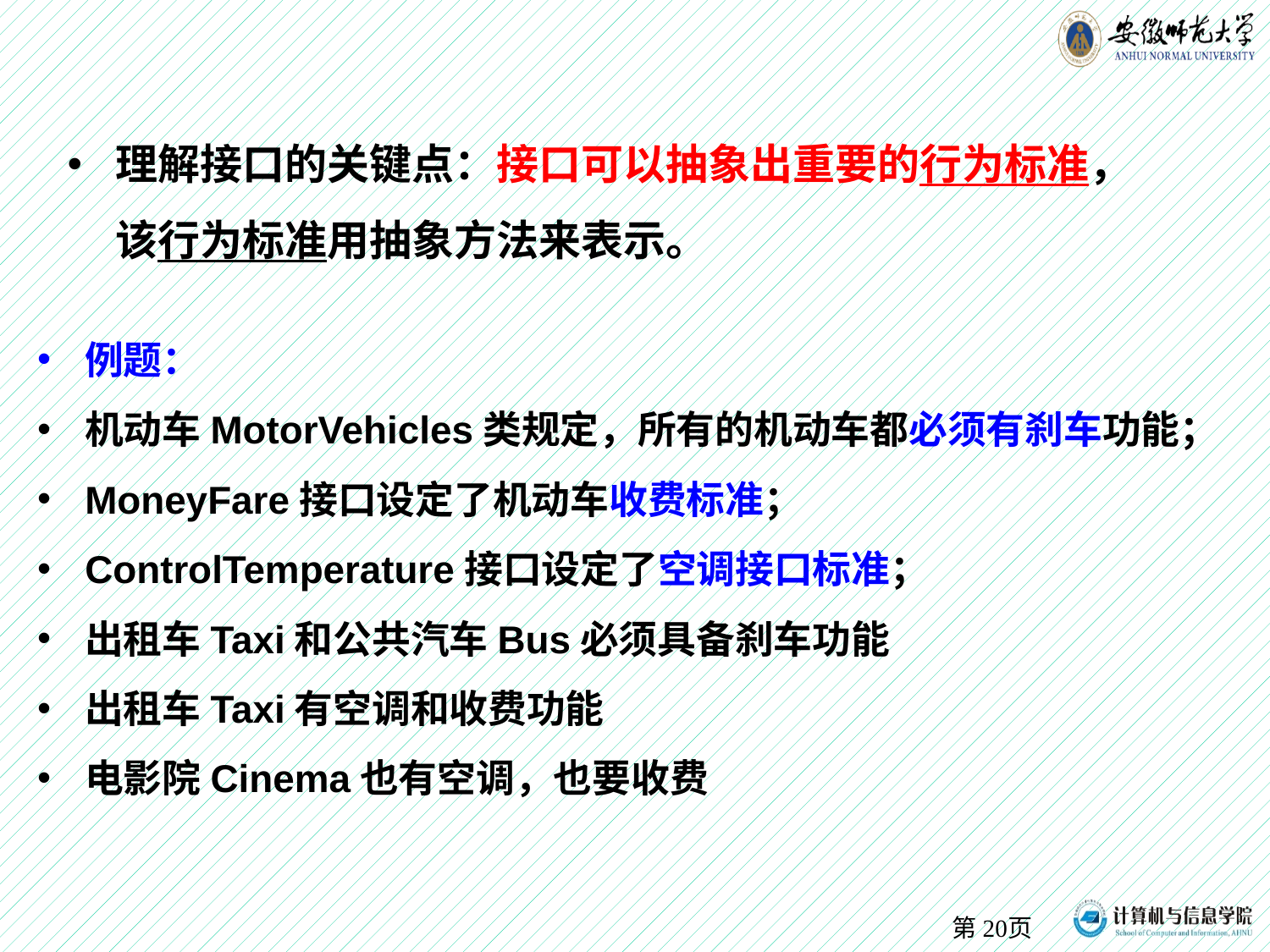

理解接口的关键点：接口可以抽象出重要的行为标准，该行为标准用抽象方法来表示。
例题：
机动车MotorVehicles类规定，所有的机动车都必须有刹车功能；
MoneyFare接口设定了机动车收费标准；
ControlTemperature接口设定了空调接口标准；
出租车Taxi和公共汽车Bus必须具备刹车功能
出租车Taxi有空调和收费功能
电影院Cinema也有空调，也要收费
第20页